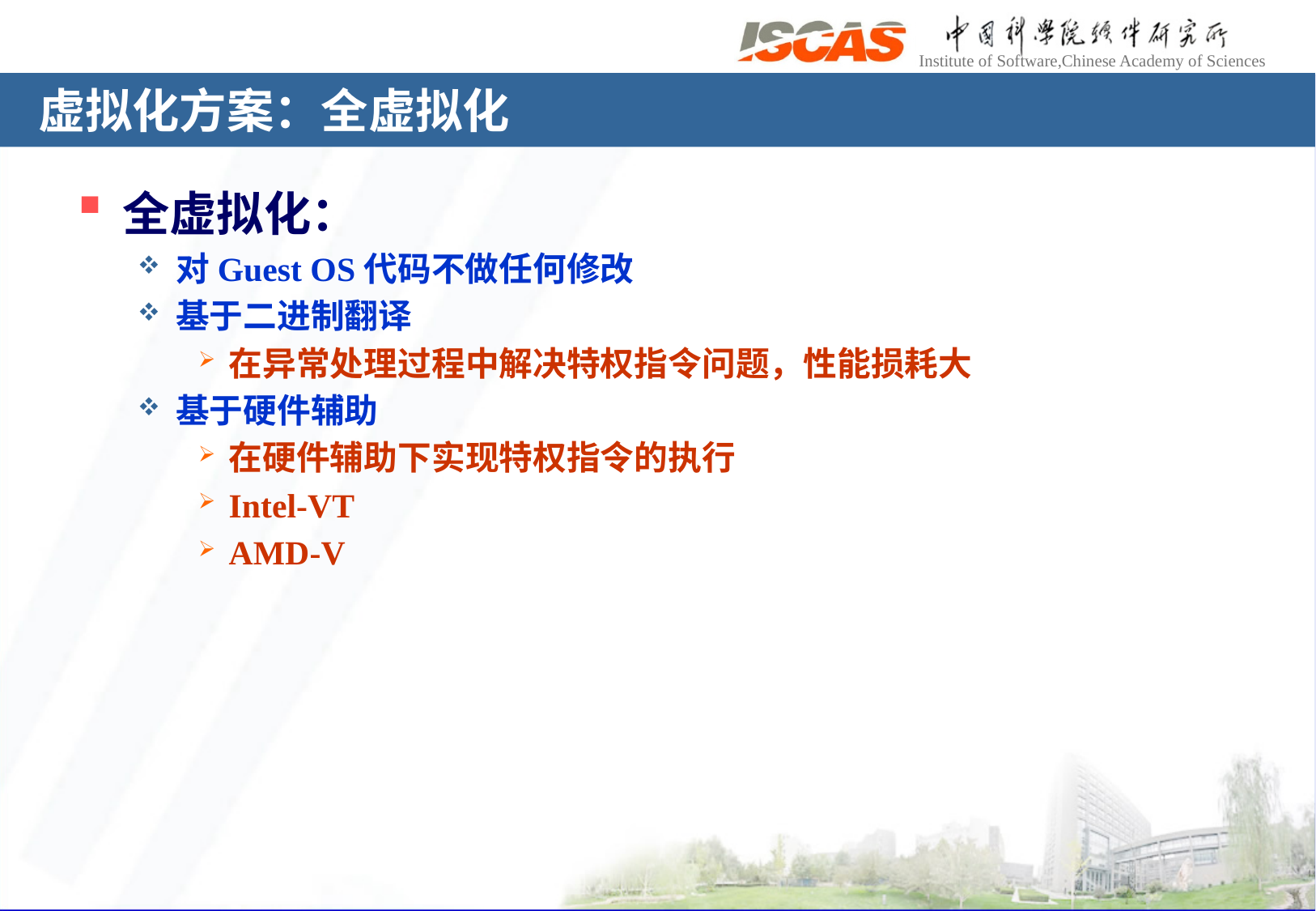

# 虚拟化方案：全虚拟化
全虚拟化：
对Guest OS代码不做任何修改
基于二进制翻译
在异常处理过程中解决特权指令问题，性能损耗大
基于硬件辅助
在硬件辅助下实现特权指令的执行
Intel-VT
AMD-V